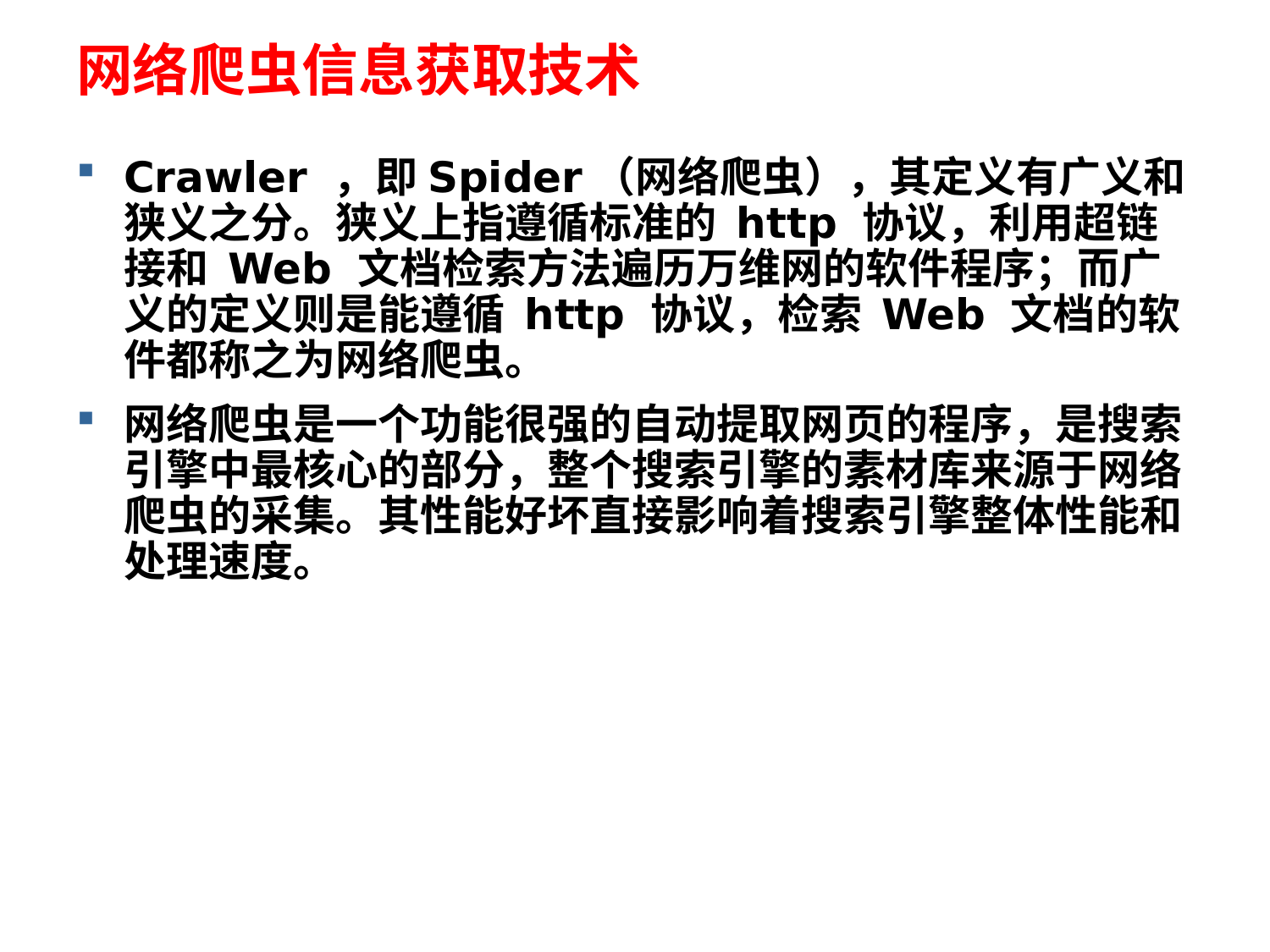

# 网络爬虫信息获取技术
Crawler ，即Spider（网络爬虫），其定义有广义和狭义之分。狭义上指遵循标准的 http 协议，利用超链接和 Web 文档检索方法遍历万维网的软件程序；而广义的定义则是能遵循 http 协议，检索 Web 文档的软件都称之为网络爬虫。
网络爬虫是一个功能很强的自动提取网页的程序，是搜索引擎中最核心的部分，整个搜索引擎的素材库来源于网络爬虫的采集。其性能好坏直接影响着搜索引擎整体性能和处理速度。

40